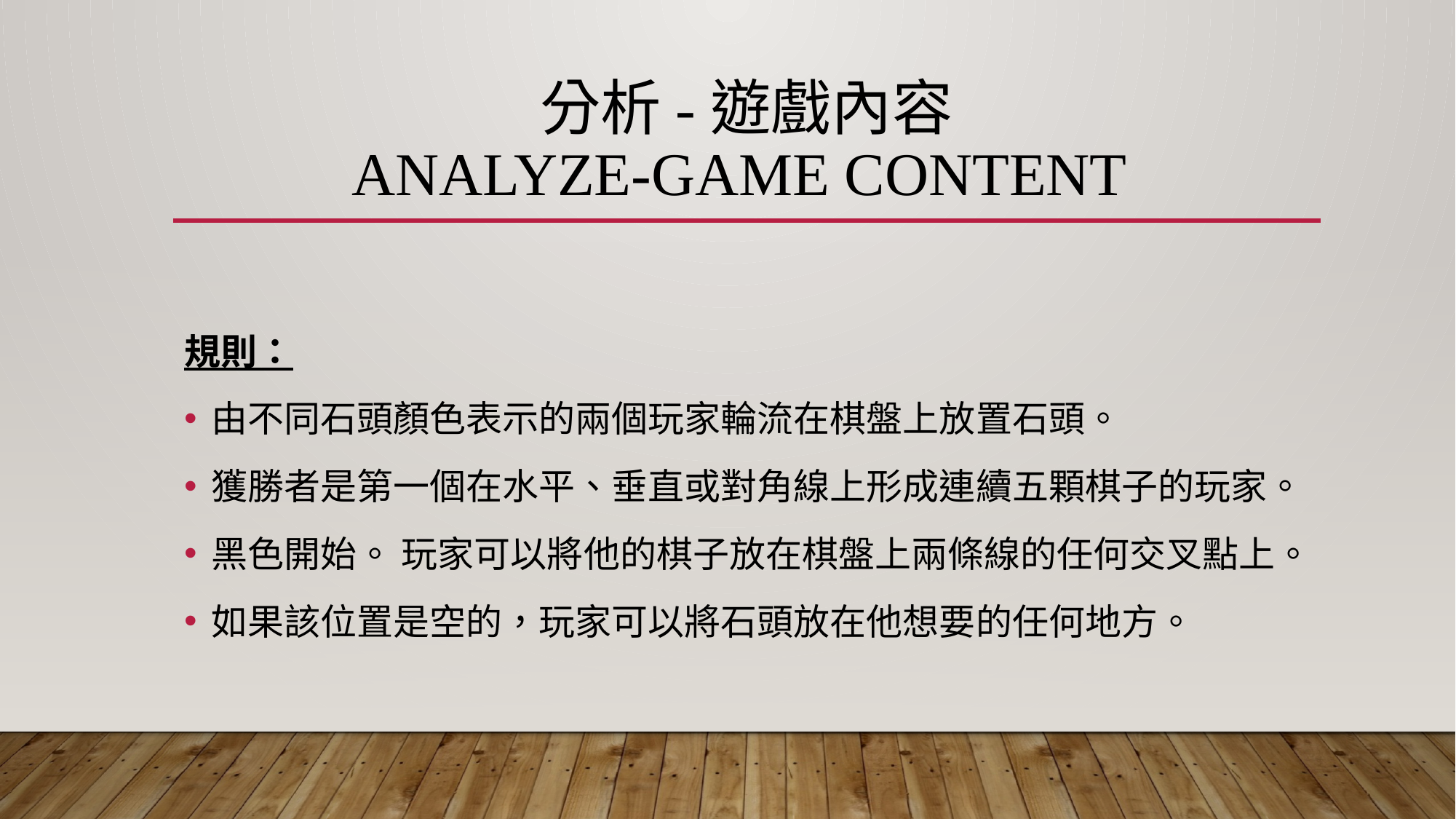

# 分析-遊戲內容 Analyze-Game content
規則：
由不同石頭顏色表示的兩個玩家輪流在棋盤上放置石頭。
獲勝者是第一個在水平、垂直或對角線上形成連續五顆棋子的玩家。
黑色開始。 玩家可以將他的棋子放在棋盤上兩條線的任何交叉點上。
如果該位置是空的，玩家可以將石頭放在他想要的任何地方。